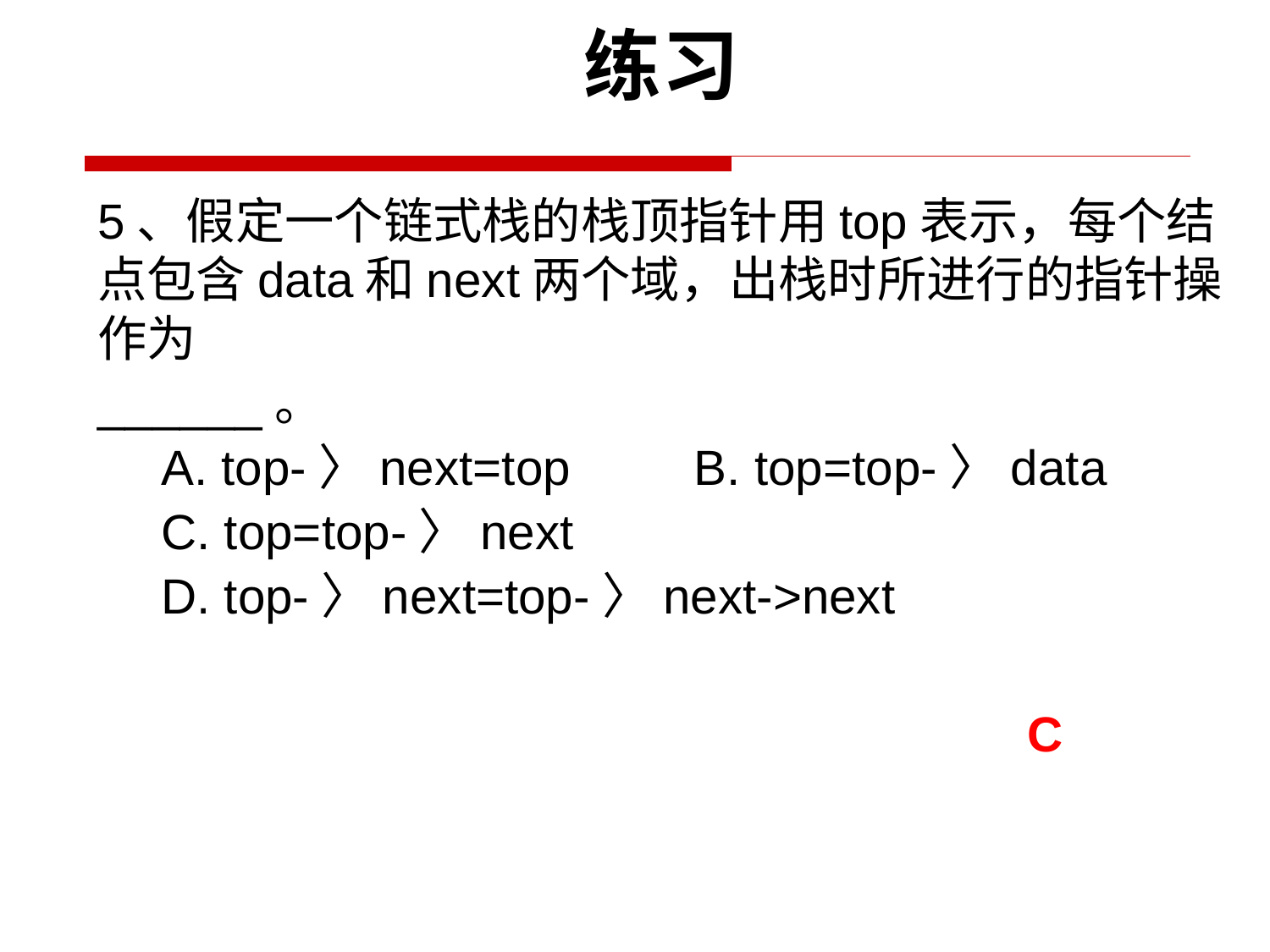

练习
5、假定一个链式栈的栈顶指针用top表示，每个结点包含data和next两个域，出栈时所进行的指针操作为
______。
A. top-〉next=top         B. top=top-〉data
C. top=top-〉next
D. top-〉next=top-〉next->next
C